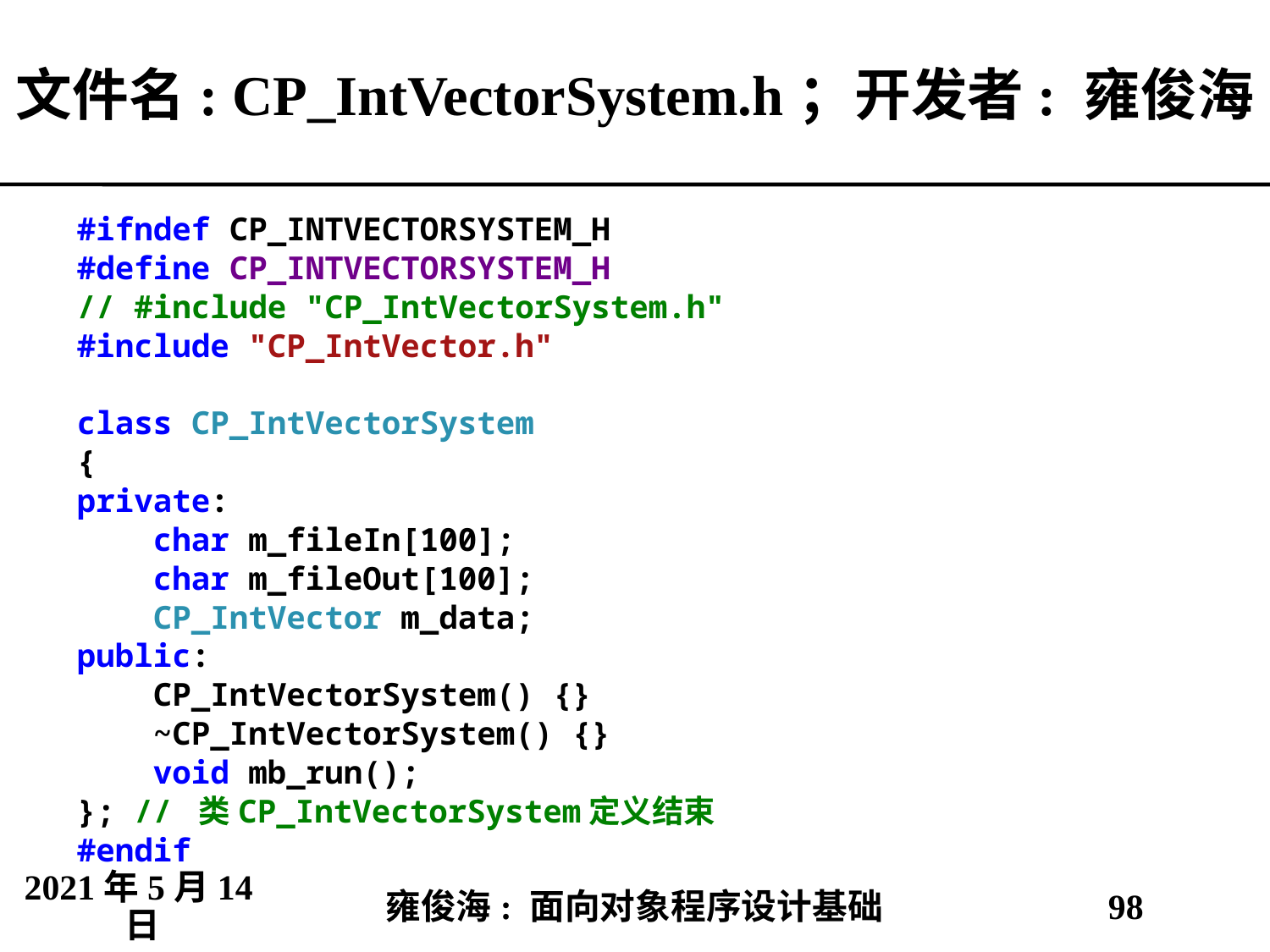

# 文件名: CP_IntVectorSystem.h；开发者: 雍俊海

#ifndef CP_INTVECTORSYSTEM_H
#define CP_INTVECTORSYSTEM_H
// #include "CP_IntVectorSystem.h"
#include "CP_IntVector.h"

class CP_IntVectorSystem
{
private:
    char m_fileIn[100];
    char m_fileOut[100];
    CP_IntVector m_data;
public:
    CP_IntVectorSystem() {}
    ~CP_IntVectorSystem() {}
    void mb_run();
}; // 类CP_IntVectorSystem定义结束
#endif
2021年5月14日
雍俊海: 面向对象程序设计基础
98